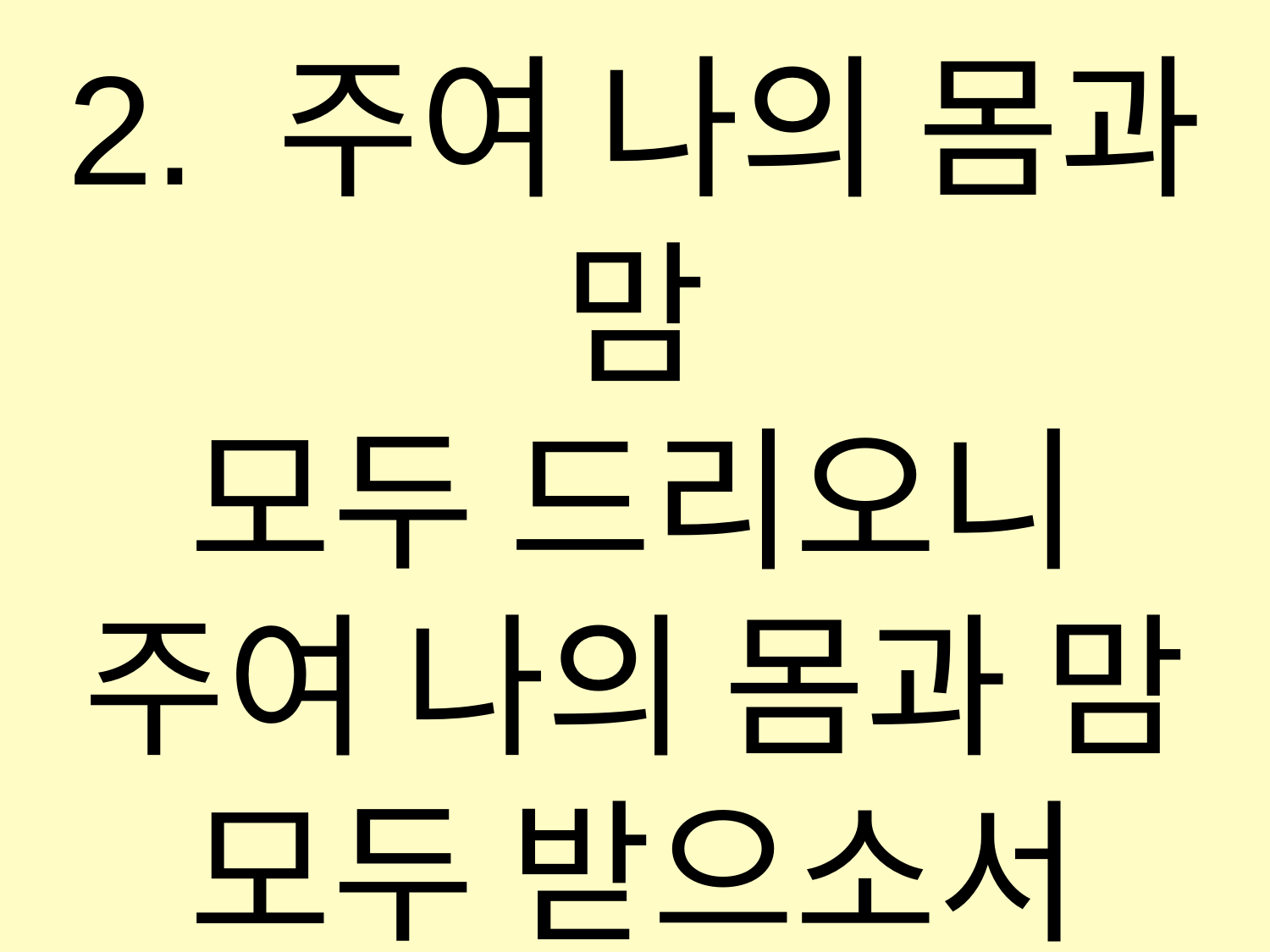

2. 주여 나의 몸과 맘
모두 드리오니
주여 나의 몸과 맘
모두 받으소서